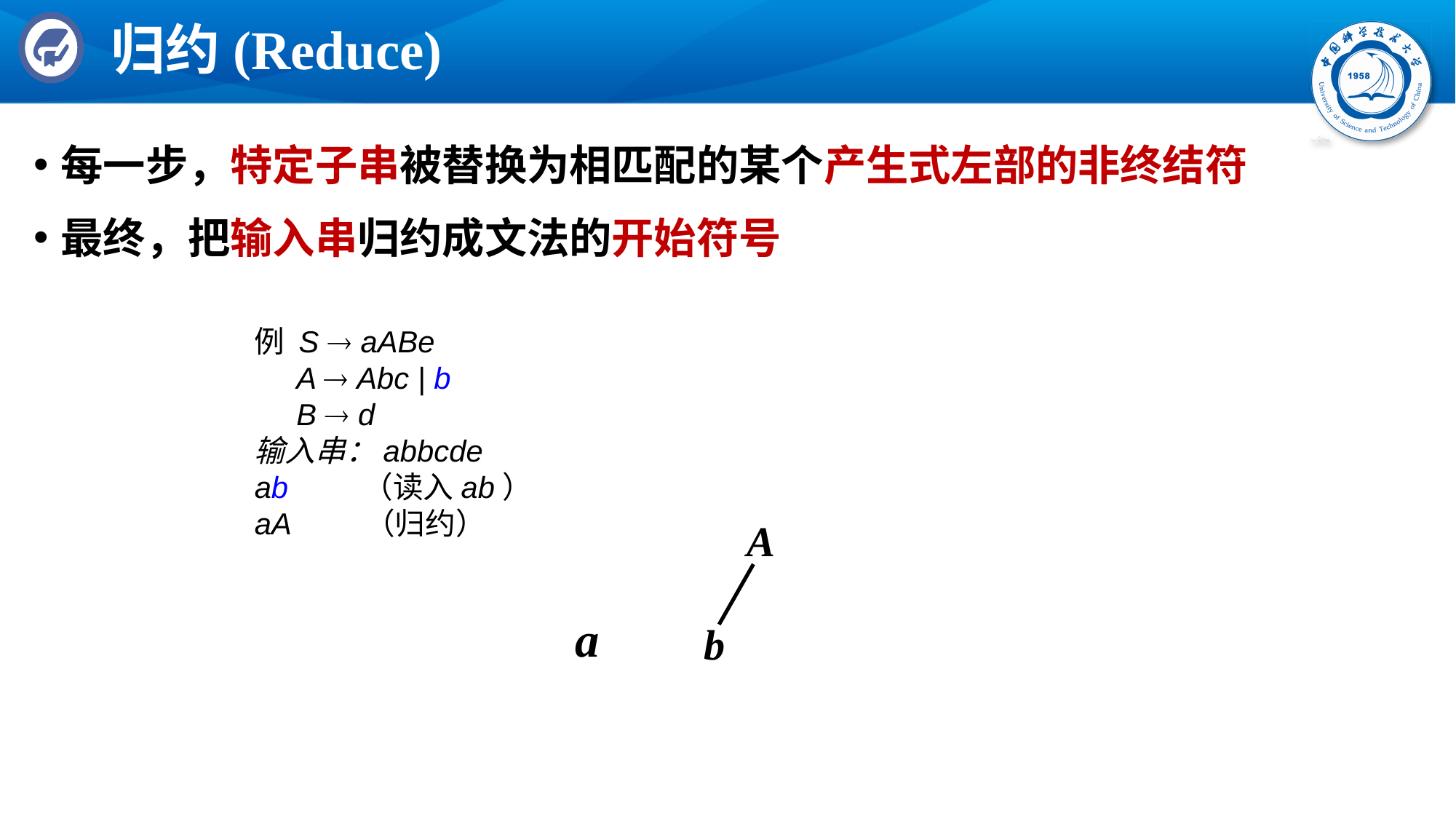

# 归约(Reduce)
每一步，特定子串被替换为相匹配的某个产生式左部的非终结符
最终，把输入串归约成文法的开始符号

例 S → aABe
     A → Abc | b
     B → d
输入串：abbcde
ab        （读入ab）
aA        （归约）

A

a
b